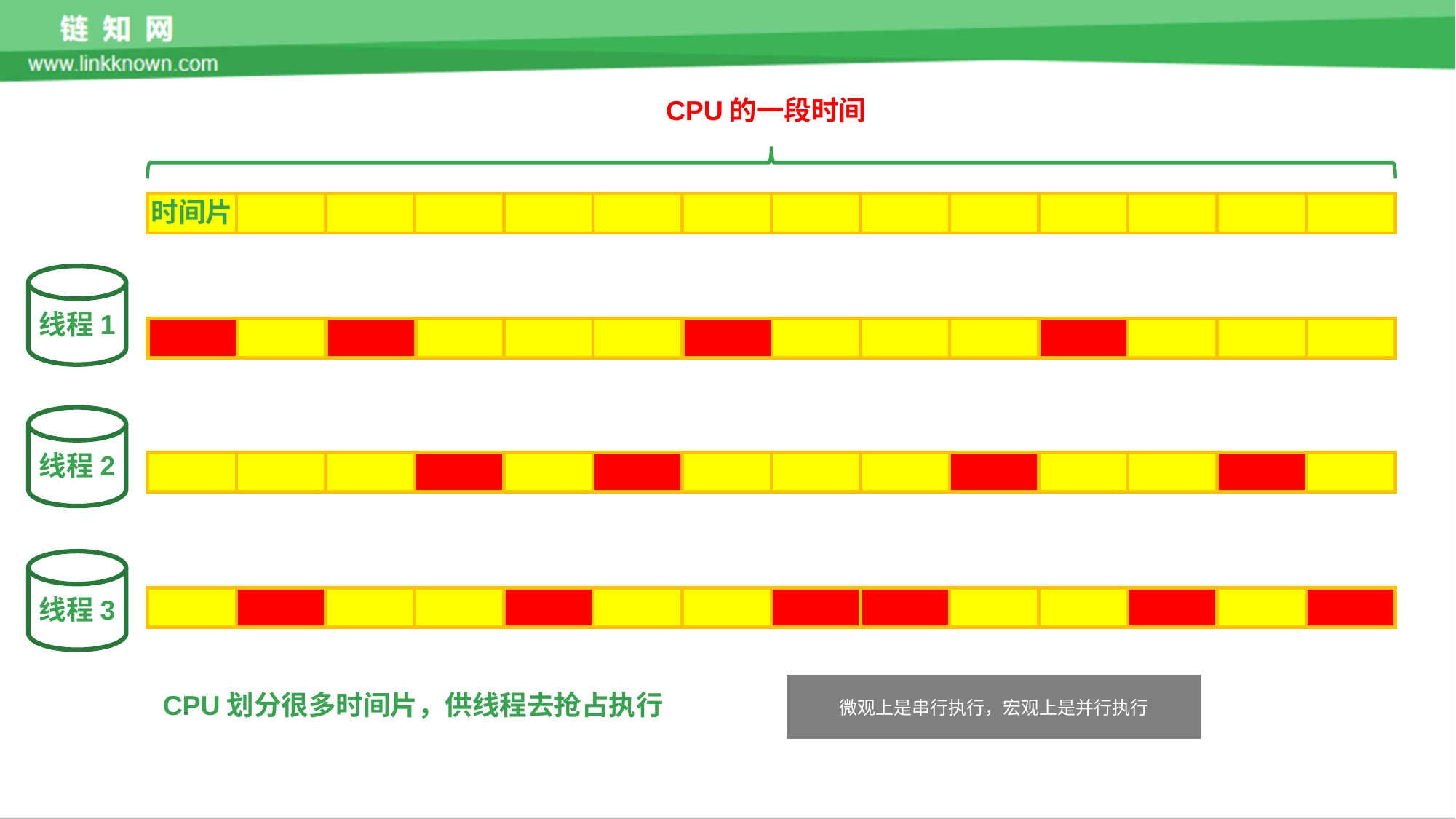

CPU的一段时间
时间片

线程1

线程2

线程3

微观上是串行执行，宏观上是并行执行
CPU划分很多时间片，供线程去抢占执行